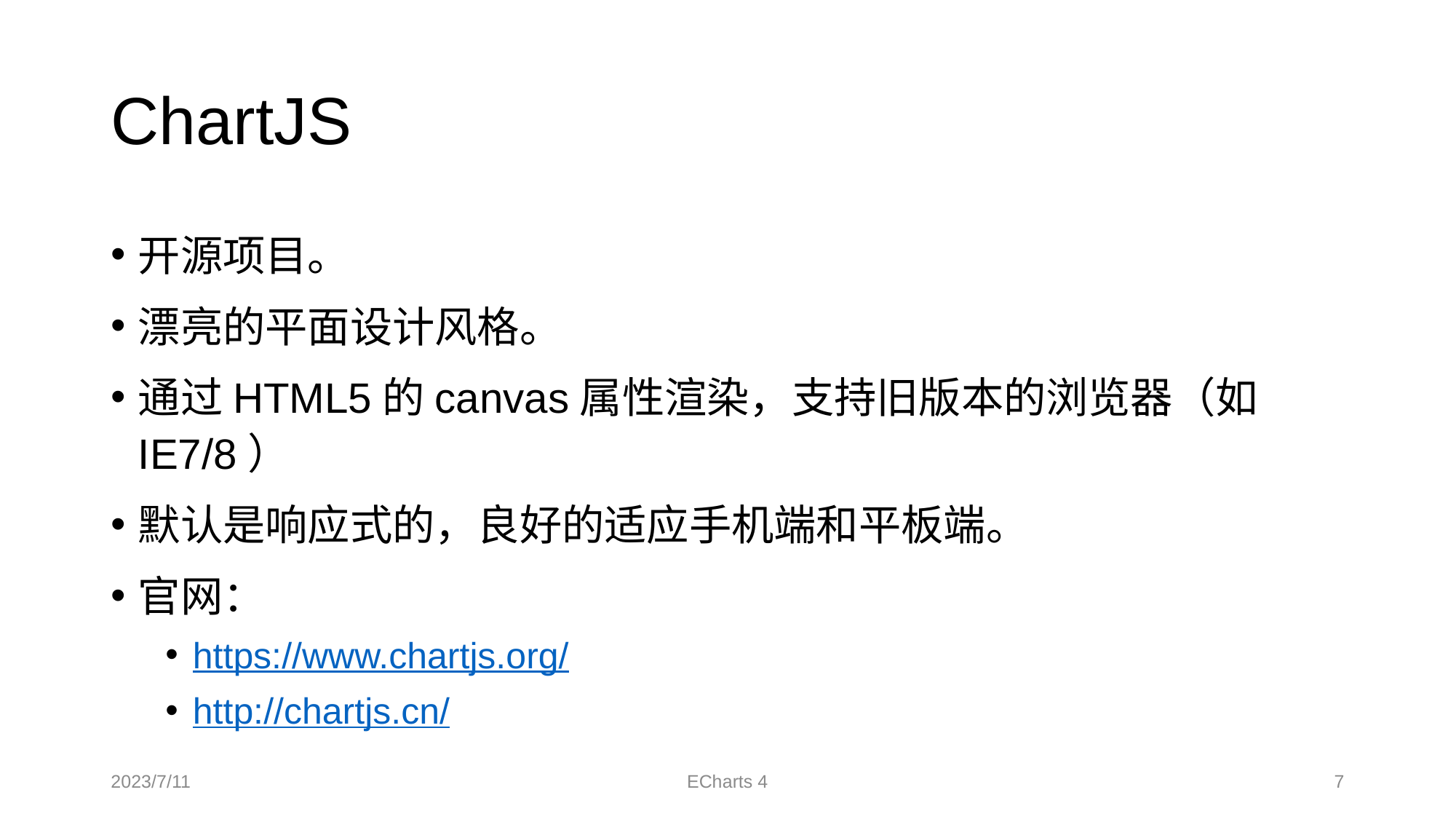

# ChartJS
开源项目。
漂亮的平面设计风格。
通过HTML5的canvas属性渲染，支持旧版本的浏览器（如IE7/8）
默认是响应式的，良好的适应手机端和平板端。
官网：
https://www.chartjs.org/
http://chartjs.cn/
2023/7/11
ECharts 4
7